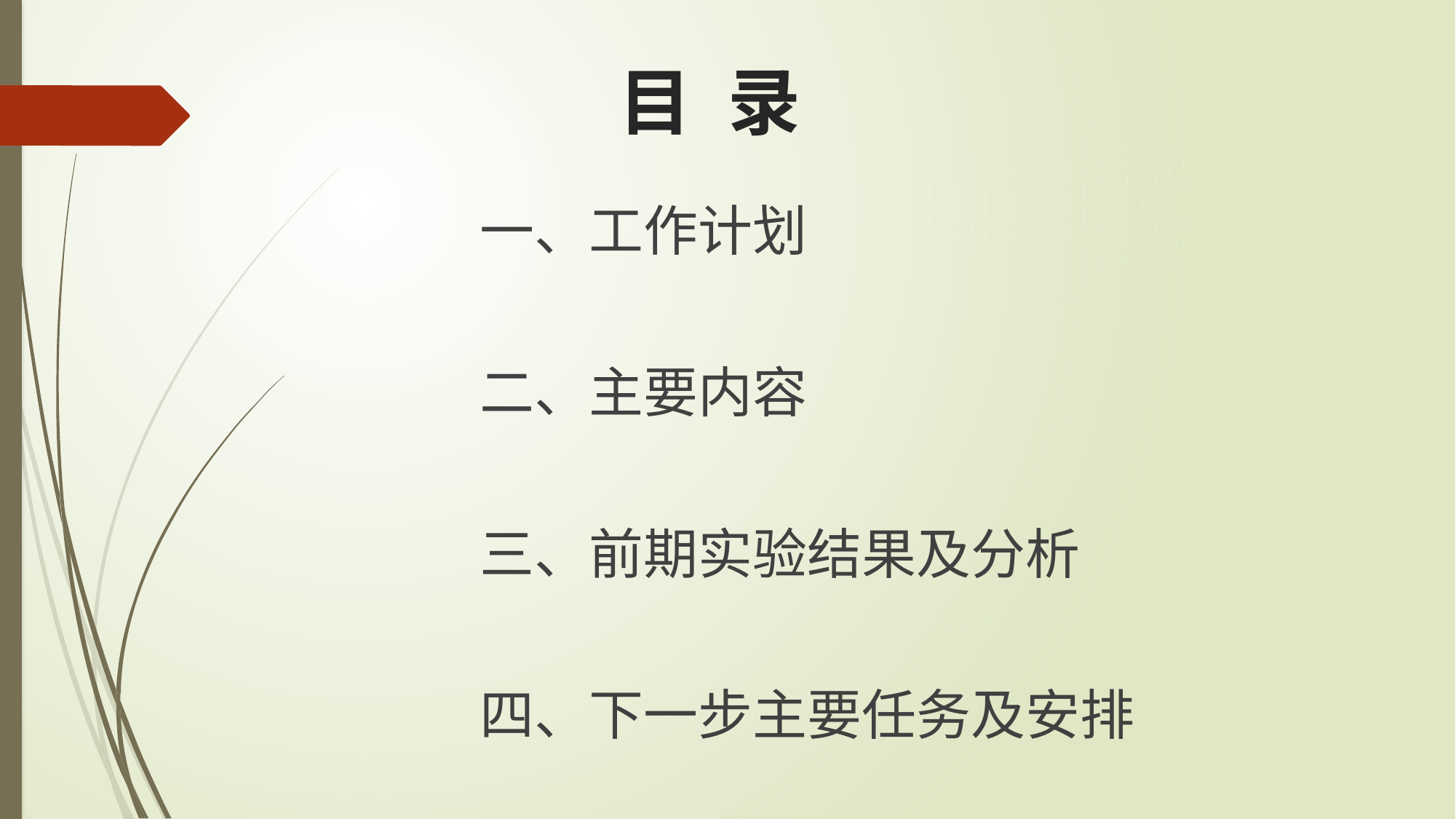

# 目	录
		一、工作计划

		二、主要内容

		三、前期实验结果及分析

		四、下一步主要任务及安排